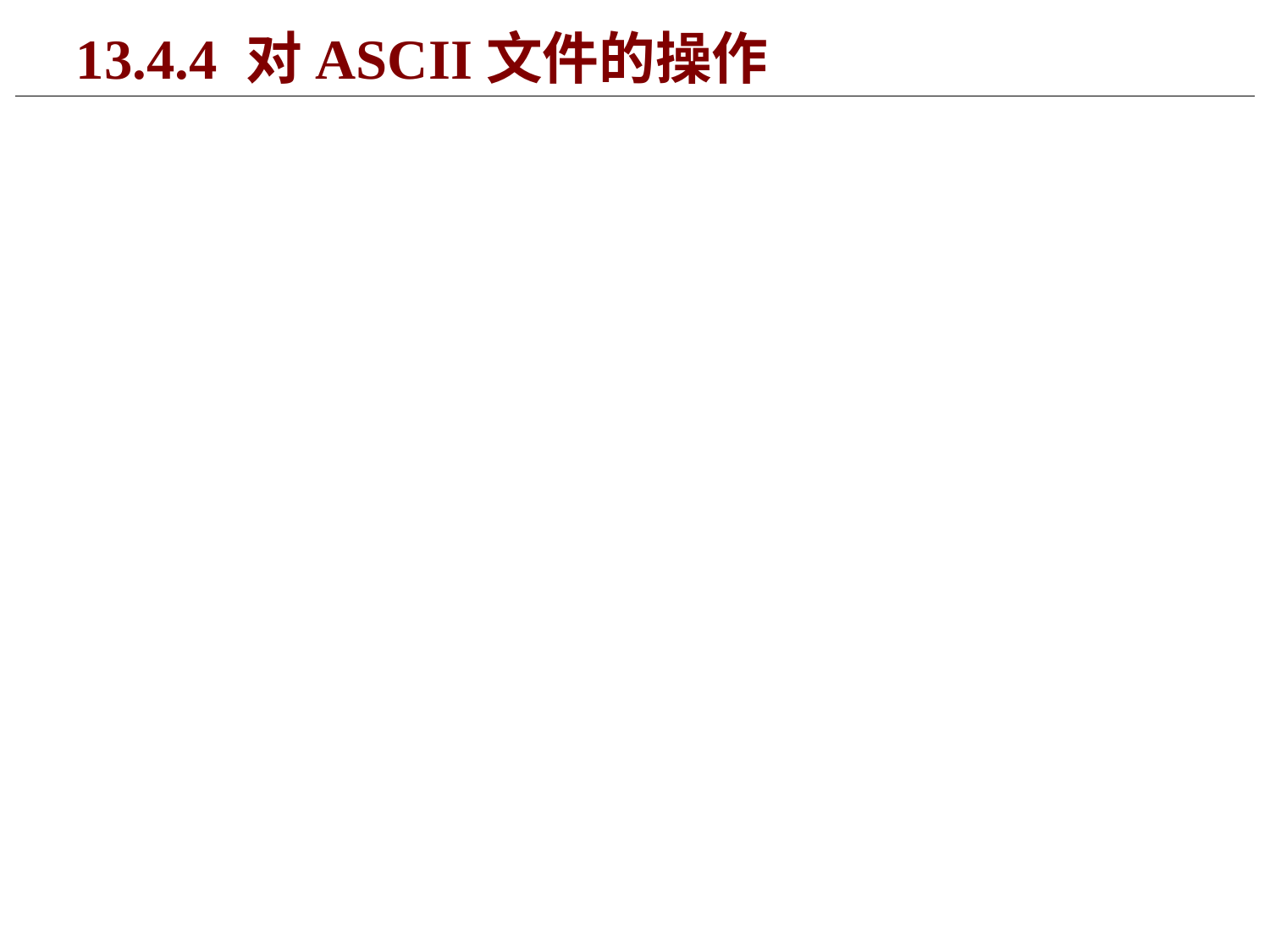

344
# 13.4.4 对ASCII文件的操作
ASCII文件的读写操作
(1) 用文件流对象和流插入运算符"<<"和流提取运算符">>"输出输入标准类型的数据。
(2) 用文件流的put，get，getline等成员函数进行字符的输入输出。